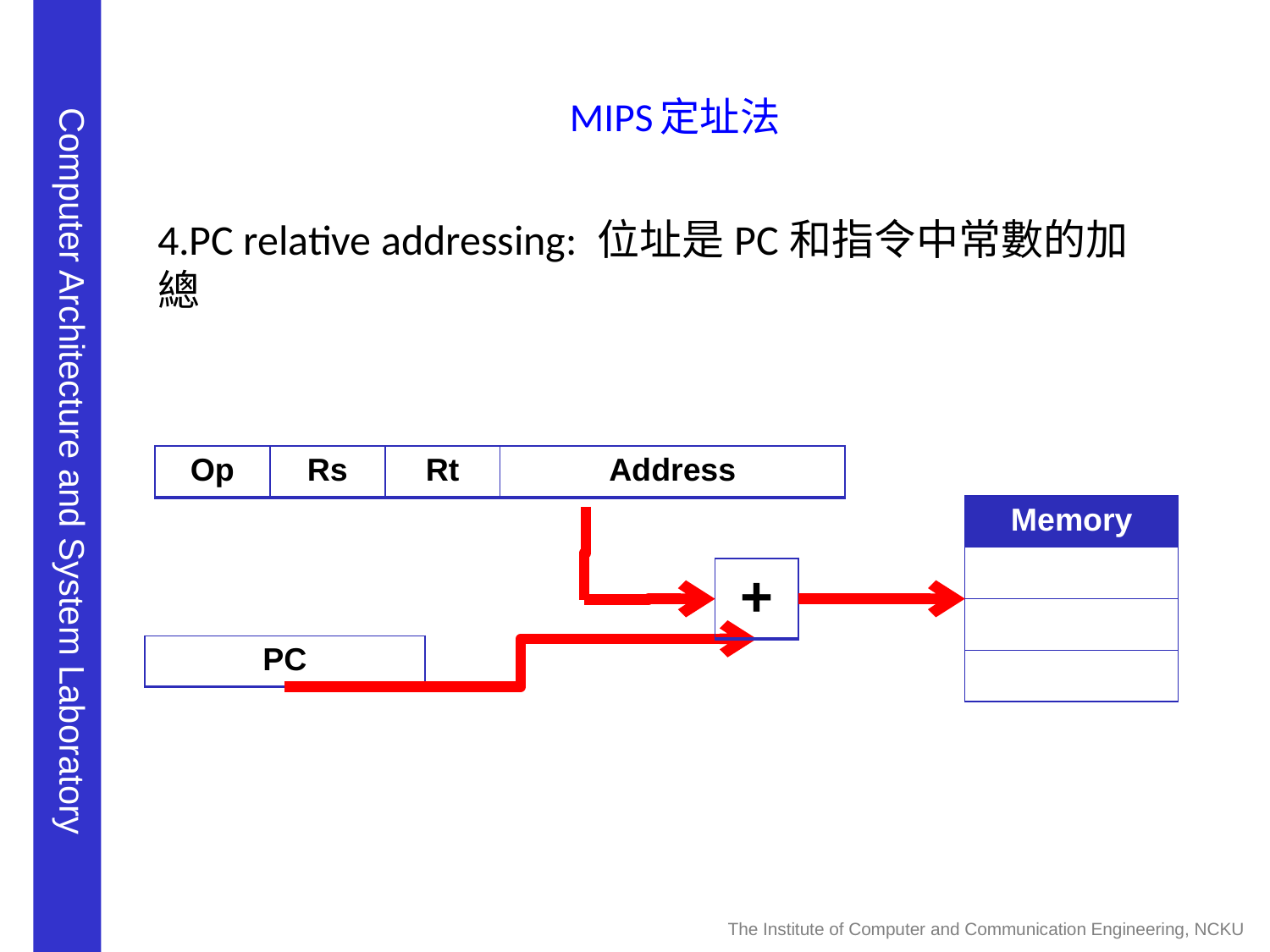

# MIPS定址法
4.PC relative addressing: 位址是PC和指令中常數的加總

| Op | Rs | Rt | Address |
| --- | --- | --- | --- |
| Memory |
| --- |
|  |
|  |
|  |
| + |
| --- |
| PC |
| --- |